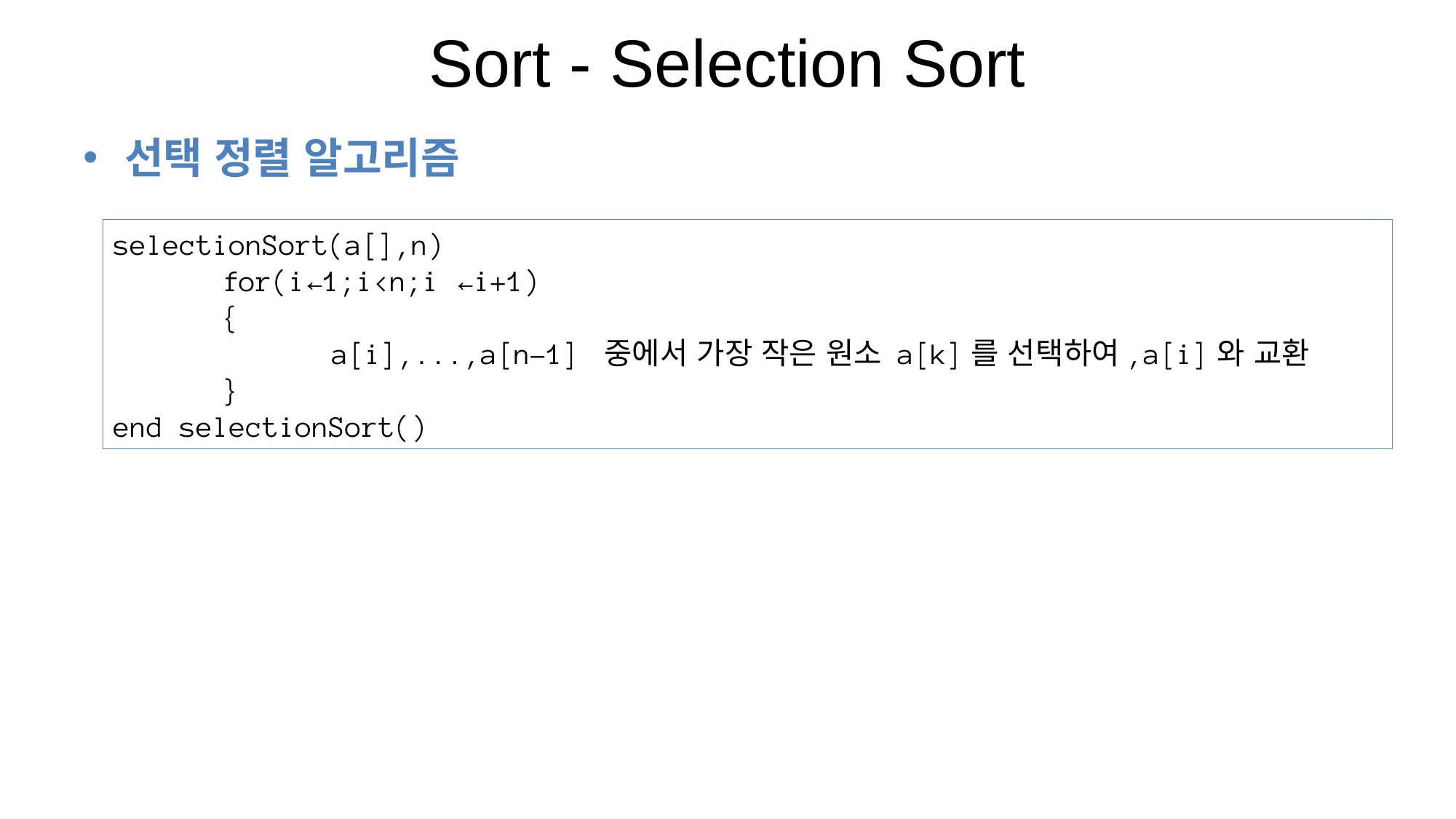

# Sort - Selection Sort
선택 정렬 알고리즘

selectionSort(a[],n)
	for(i←1;i<n;i ←i+1)
	{
		a[i],...,a[n-1] 중에서 가장 작은 원소 a[k]를 선택하여,a[i]와 교환
	}
end selectionSort()